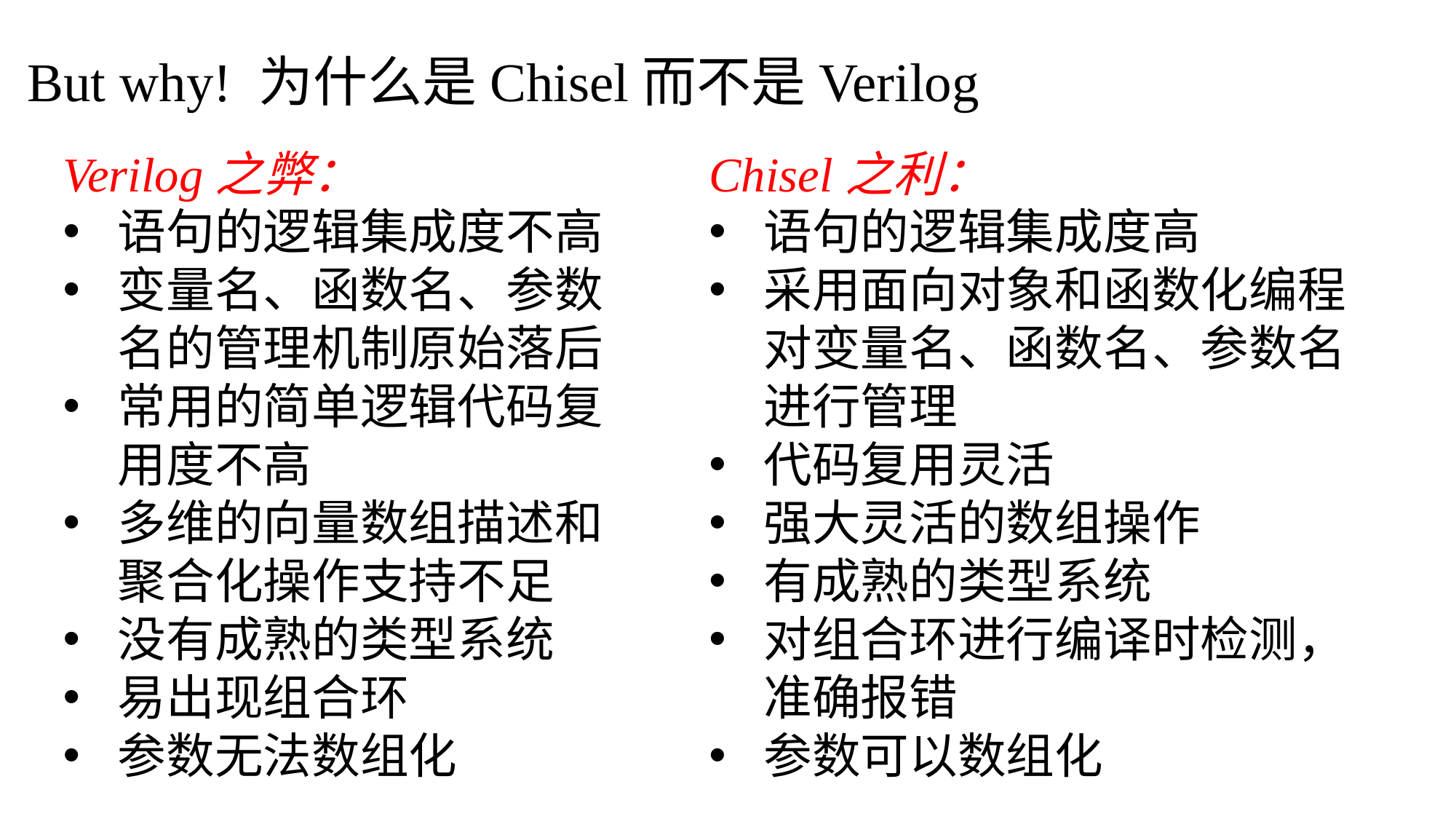

But why! 为什么是Chisel而不是Verilog
Verilog之弊：
语句的逻辑集成度不高
变量名、函数名、参数名的管理机制原始落后
常用的简单逻辑代码复用度不高
多维的向量数组描述和聚合化操作支持不足
没有成熟的类型系统
易出现组合环
参数无法数组化
Chisel之利：
语句的逻辑集成度高
采用面向对象和函数化编程对变量名、函数名、参数名进行管理
代码复用灵活
强大灵活的数组操作
有成熟的类型系统
对组合环进行编译时检测，准确报错
参数可以数组化